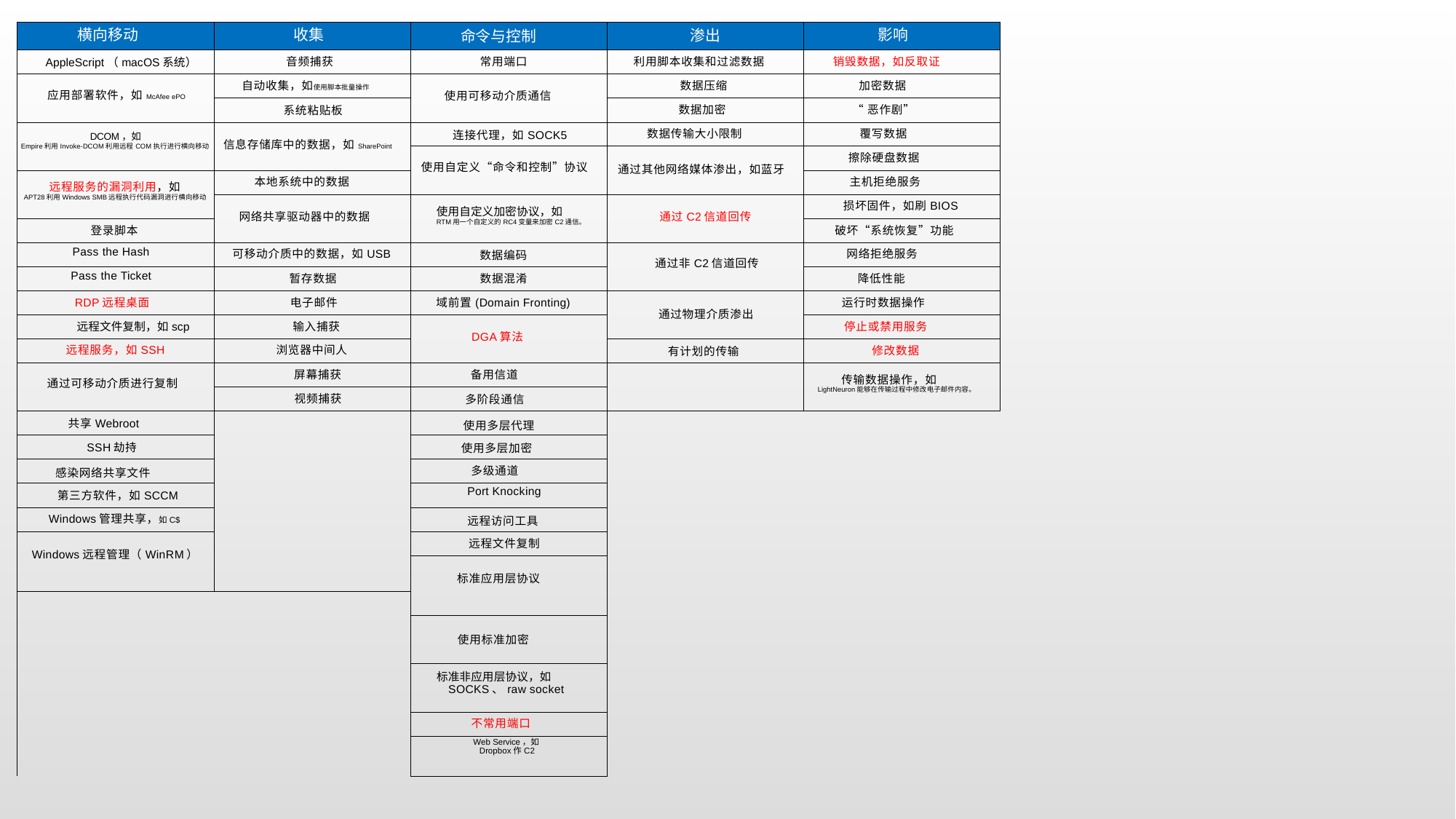

| 横向移动 | 收集 | 命令与控制 | 渗出 | 影响 |
| --- | --- | --- | --- | --- |
| AppleScript（macOS系统） | 音频捕获 | 常用端口 | 利用脚本收集和过滤数据 | 销毁数据，如反取证 |
| 应用部署软件，如McAfee ePO | 自动收集，如使用脚本批量操作 | 使用可移动介质通信 | 数据压缩 | 加密数据 |
|  | 系统粘贴板 |  | 数据加密 | “恶作剧” |
| DCOM，如 Empire利用Invoke-DCOM利用远程COM执行进行横向移动 | 信息存储库中的数据，如SharePoint | 连接代理，如SOCK5 | 数据传输大小限制 | 覆写数据 |
|  |  | 使用自定义“命令和控制”协议 | 通过其他网络媒体渗出，如蓝牙 | 擦除硬盘数据 |
| 远程服务的漏洞利用，如 APT28利用Windows SMB远程执行代码漏洞进行横向移动 | 本地系统中的数据 |  |  | 主机拒绝服务 |
|  | 网络共享驱动器中的数据 | 使用自定义加密协议，如 RTM用一个自定义的RC4变量来加密C2通信。 | 通过C2信道回传 | 损坏固件，如刷BIOS |
| 登录脚本 |  |  |  | 破坏“系统恢复”功能 |
| Pass the Hash | 可移动介质中的数据，如USB | 数据编码 | 通过非C2信道回传 | 网络拒绝服务 |
| Pass the Ticket | 暂存数据 | 数据混淆 |  | 降低性能 |
| RDP远程桌面 | 电子邮件 | 域前置(Domain Fronting) | 通过物理介质渗出 | 运行时数据操作 |
| 远程文件复制，如scp | 输入捕获 | DGA算法 |  | 停止或禁用服务 |
| 远程服务，如SSH | 浏览器中间人 |  | 有计划的传输 | 修改数据 |
| 通过可移动介质进行复制 | 屏幕捕获 | 备用信道 |  | 传输数据操作，如 LightNeuron能够在传输过程中修改电子邮件内容。 |
|  | 视频捕获 | 多阶段通信 |  |  |
| 共享Webroot |  | 使用多层代理 |  |  |
| SSH劫持 |  | 使用多层加密 |  |  |
| 感染网络共享文件 |  | 多级通道 |  |  |
| 第三方软件，如SCCM |  | Port Knocking |  |  |
| Windows管理共享，如C$ |  | 远程访问工具 |  |  |
| Windows远程管理（WinRM） |  | 远程文件复制 |  |  |
|  |  | 标准应用层协议 |  |  |
|  |  |  |  |  |
|  |  | 使用标准加密 |  |  |
|  |  | 标准非应用层协议，如 SOCKS、raw socket |  |  |
|  |  | 不常用端口 |  |  |
|  |  | Web Service，如 Dropbox作C2 |  |  |
|  |  |  |  |  |